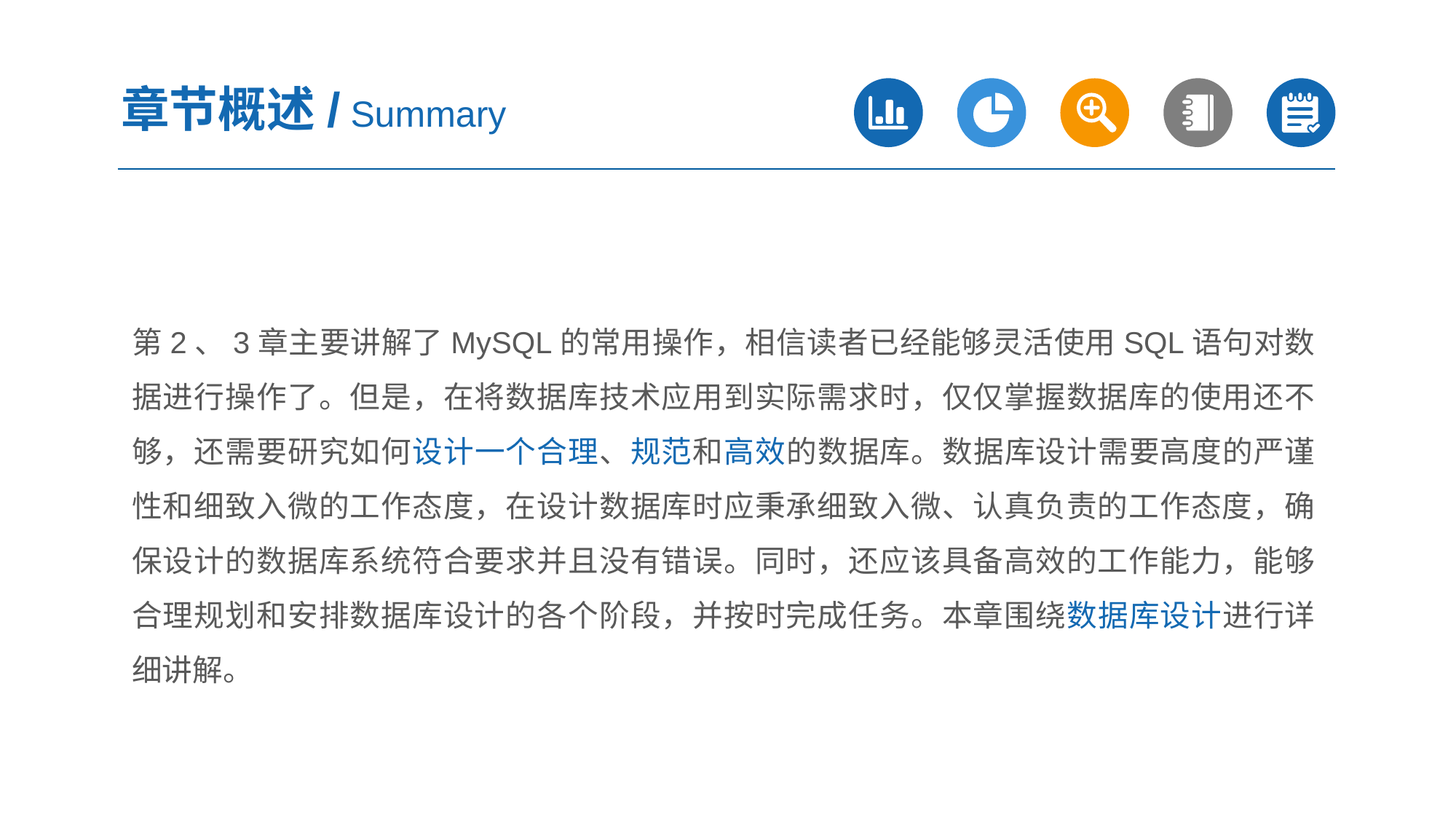

章节概述/ Summary
第2、3章主要讲解了MySQL的常用操作，相信读者已经能够灵活使用SQL语句对数据进行操作了。但是，在将数据库技术应用到实际需求时，仅仅掌握数据库的使用还不够，还需要研究如何设计一个合理、规范和高效的数据库。数据库设计需要高度的严谨性和细致入微的工作态度，在设计数据库时应秉承细致入微、认真负责的工作态度，确保设计的数据库系统符合要求并且没有错误。同时，还应该具备高效的工作能力，能够合理规划和安排数据库设计的各个阶段，并按时完成任务。本章围绕数据库设计进行详细讲解。